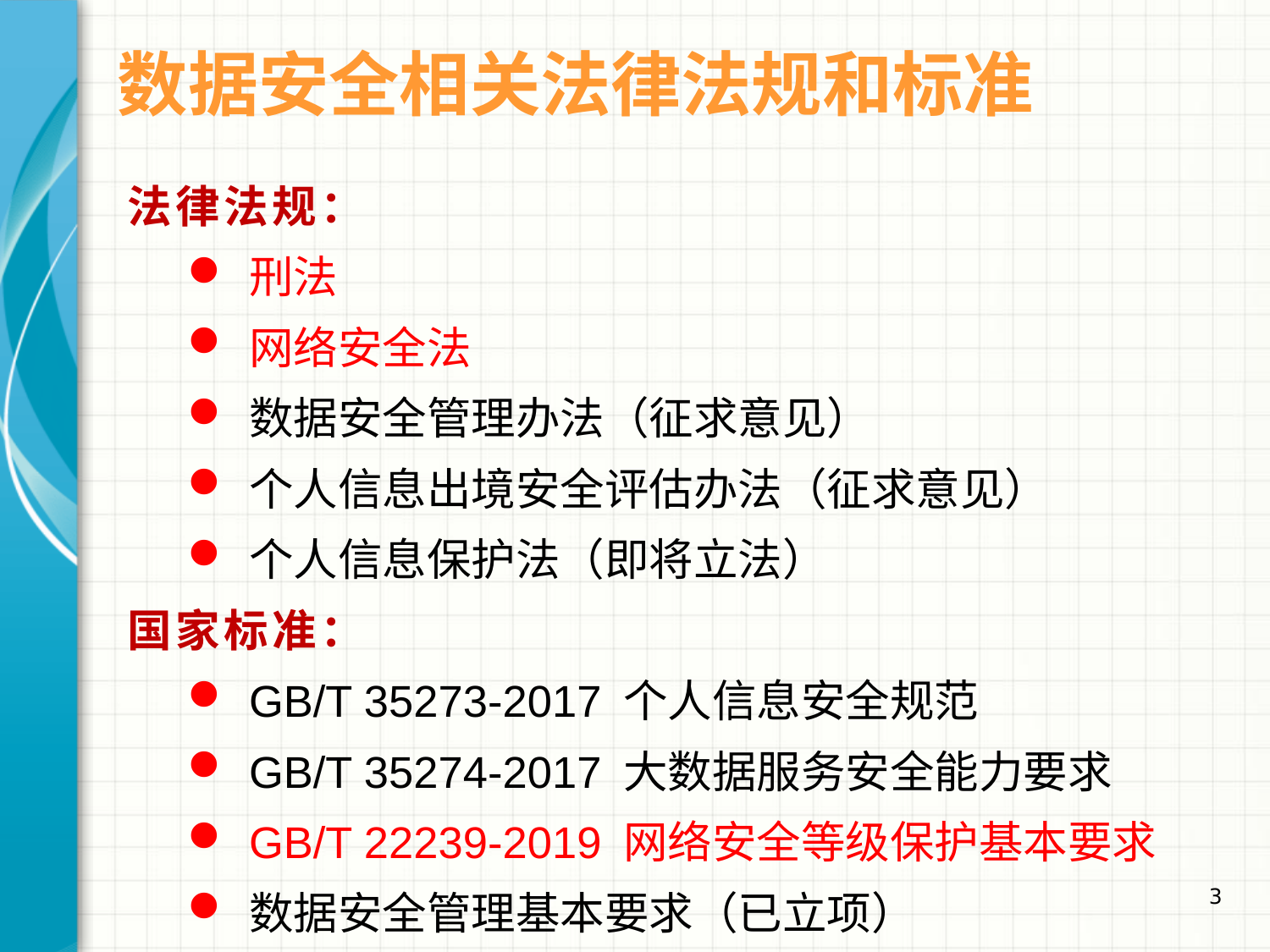

# 数据安全相关法律法规和标准
法律法规：
刑法
网络安全法
数据安全管理办法（征求意见）
个人信息出境安全评估办法（征求意见）
个人信息保护法（即将立法）
国家标准：
GB/T 35273-2017 个人信息安全规范
GB/T 35274-2017 大数据服务安全能力要求
GB/T 22239-2019 网络安全等级保护基本要求
数据安全管理基本要求（已立项）

3